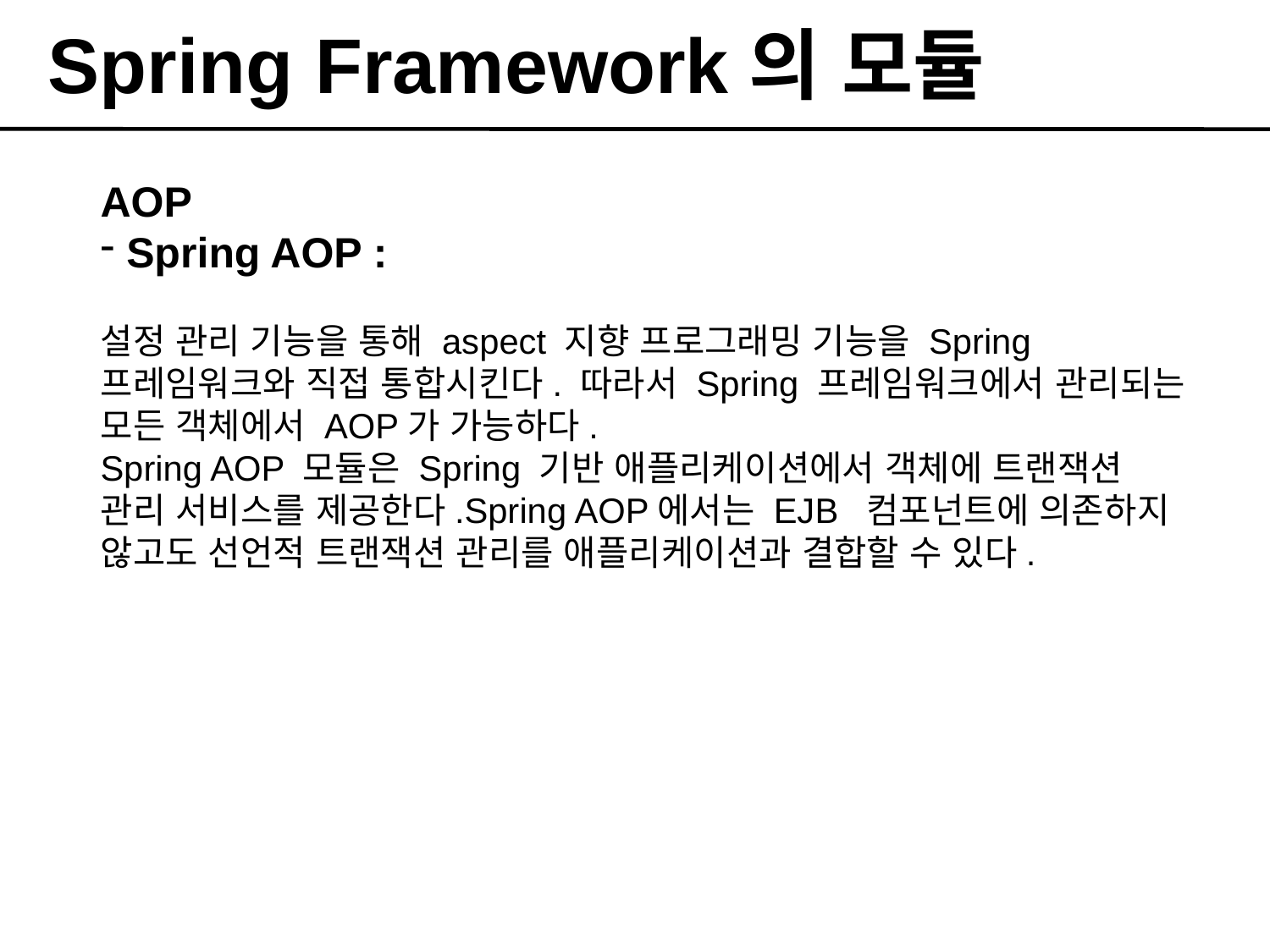

Spring Framework의 모듈
AOP
 Spring AOP :

설정 관리 기능을 통해 aspect 지향 프로그래밍 기능을 Spring
프레임워크와 직접 통합시킨다. 따라서 Spring 프레임워크에서 관리되는
모든 객체에서 AOP가 가능하다.
Spring AOP 모듈은 Spring 기반 애플리케이션에서 객체에 트랜잭션
관리 서비스를 제공한다.Spring AOP에서는 EJB  컴포넌트에 의존하지
않고도 선언적 트랜잭션 관리를 애플리케이션과 결합할 수 있다.